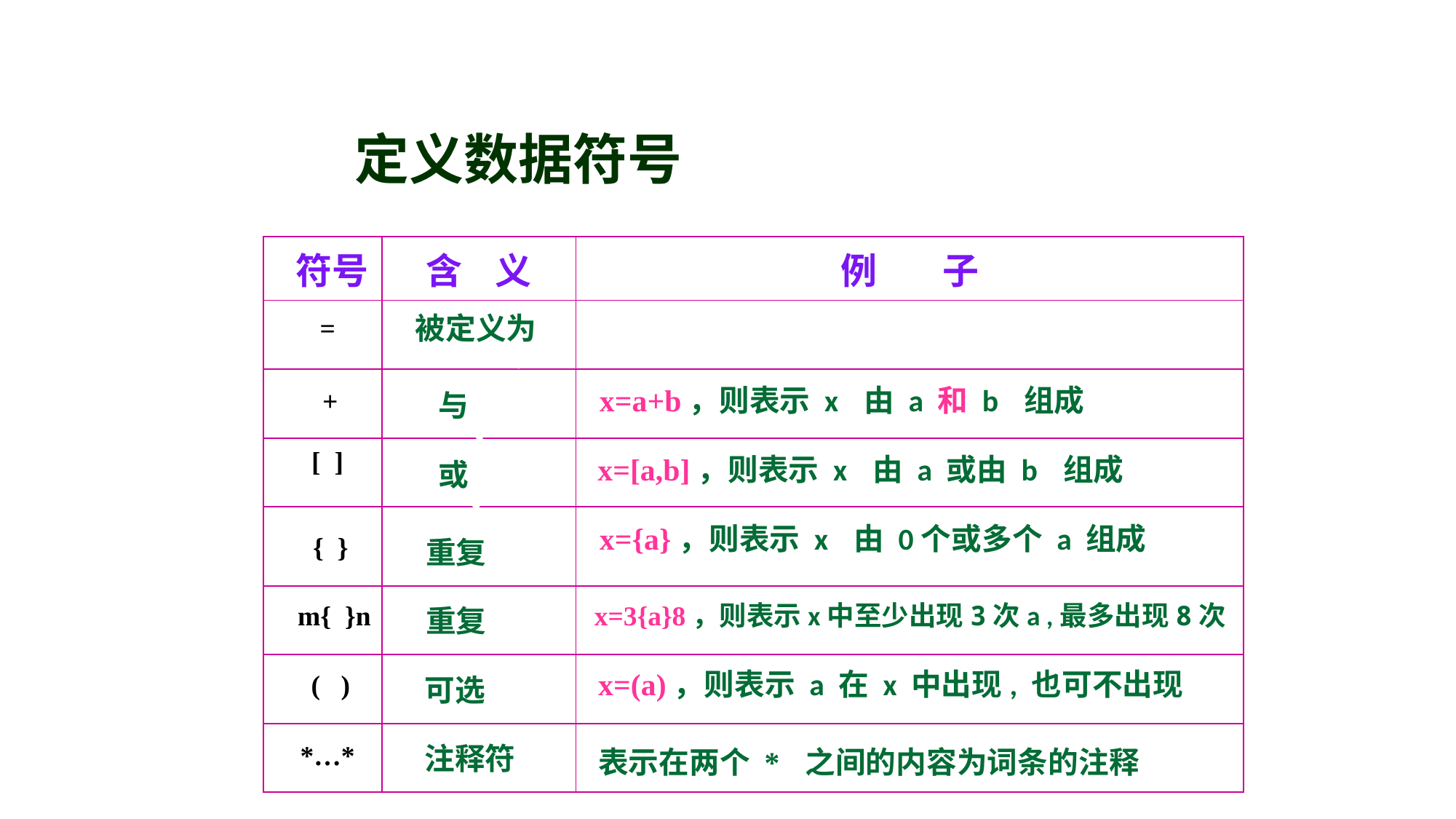

定义数据符号
| 符号 | 含 义 | 例 子 |
| --- | --- | --- |
|  |  |  |
|  |  |  |
|  |  |  |
|  |  |  |
|  |  |  |
|  |  |  |
|  |  |  |
被定义为
=
与
+
x=a+b，则表示 x 由 a 和 b 组成
[  ]
或
x=[a,b]，则表示 x 由 a 或由 b 组成
x={a}，则表示 x 由 0个或多个 a 组成
{  }
重复
m{  }n
重复
x=3{a}8，则表示x中至少出现3次a ,最多出现8次
(   )
可选
x=(a)，则表示 a 在 x 中出现, 也可不出现
注释符

*…*
 表示在两个 * 之间的内容为词条的注释